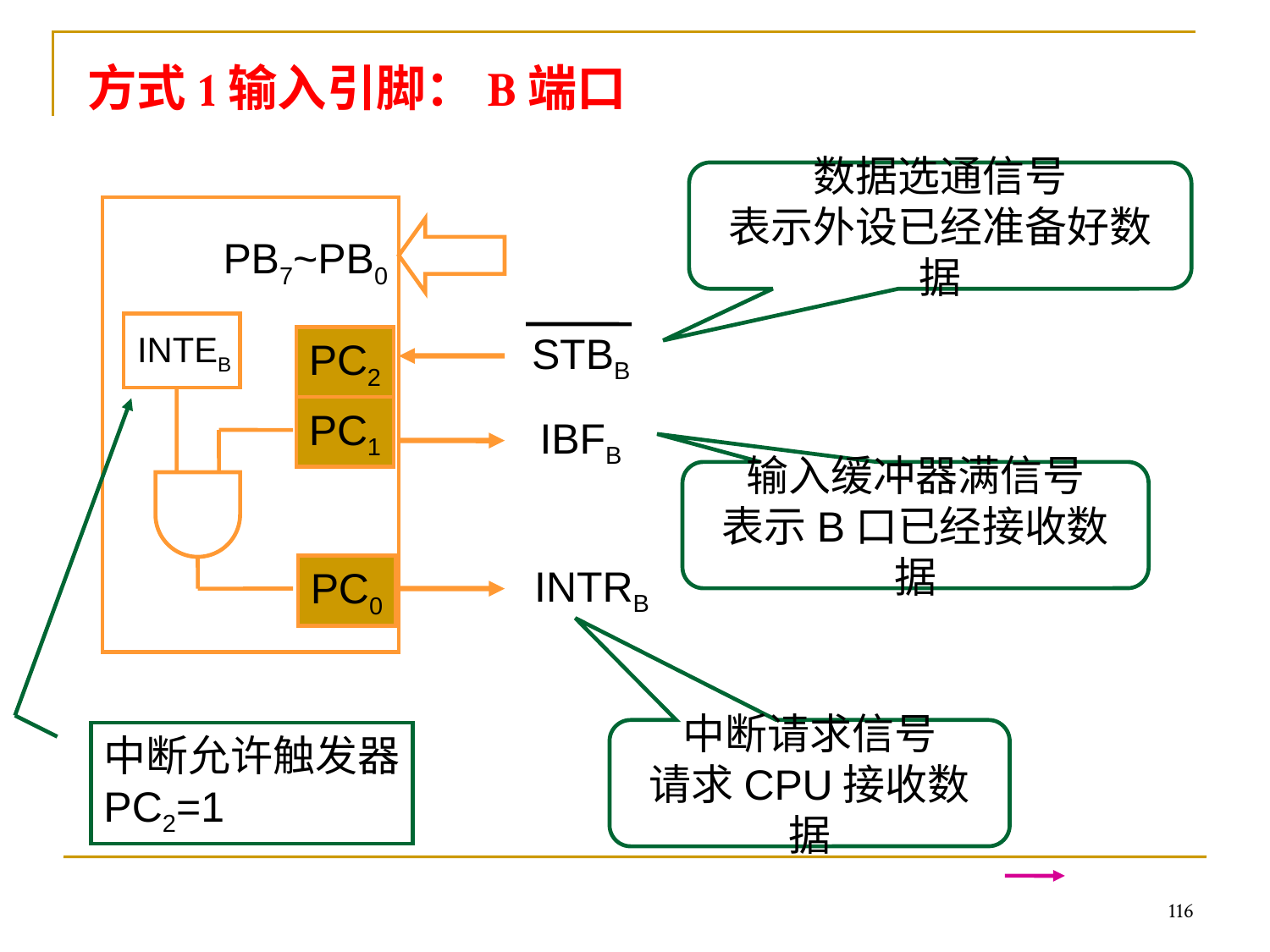

# 方式1输入引脚：B端口
数据选通信号
表示外设已经准备好数据

PB7~PB0

INTEB
STBB

PC2

PC1
IBFB

输入缓冲器满信号
表示B口已经接收数据

PC0
INTRB

中断请求信号
请求CPU接收数据
中断允许触发器
PC2=1
116